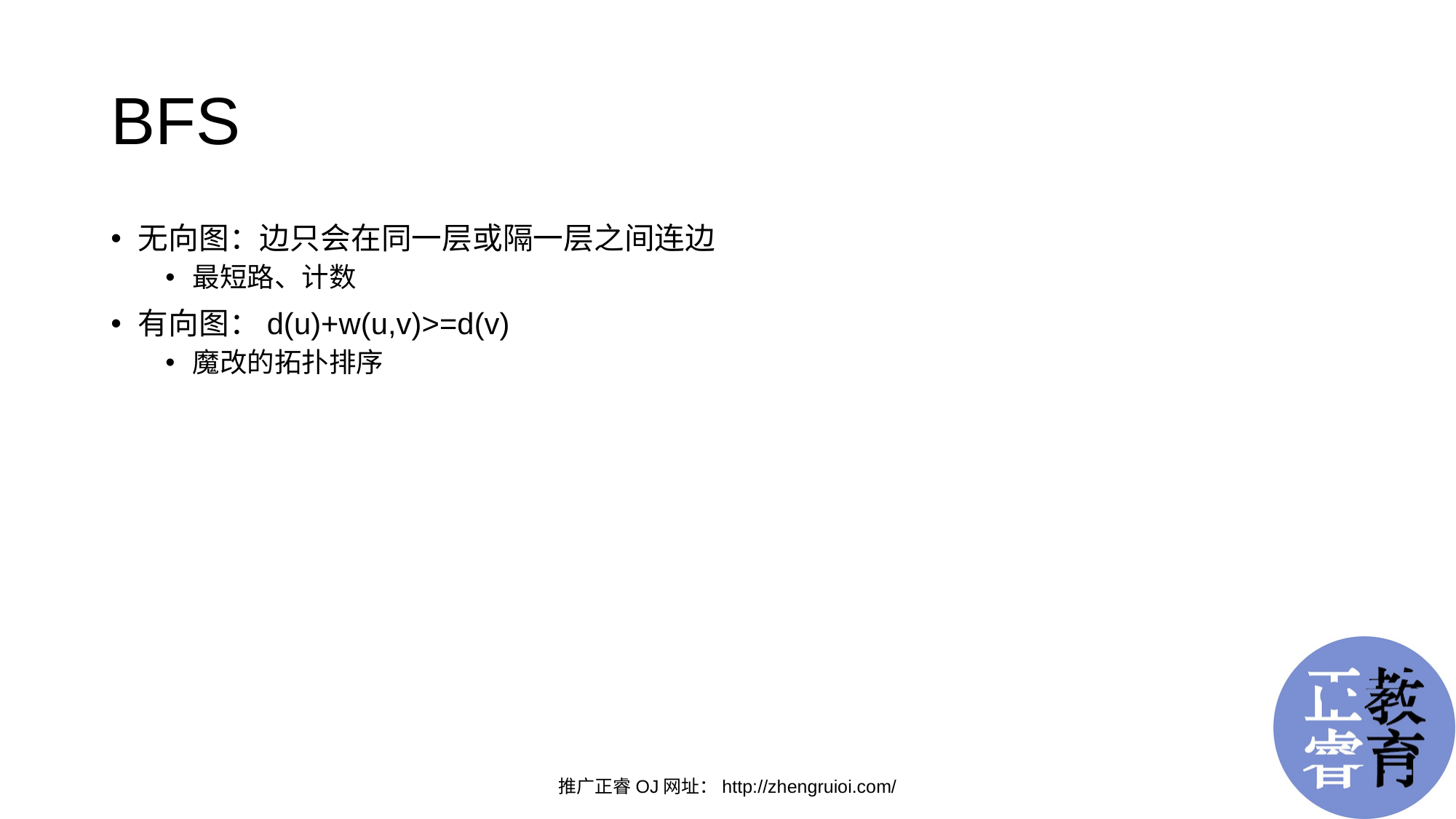

# BFS
无向图：边只会在同一层或隔一层之间连边
最短路、计数
有向图：d(u)+w(u,v)>=d(v)
魔改的拓扑排序